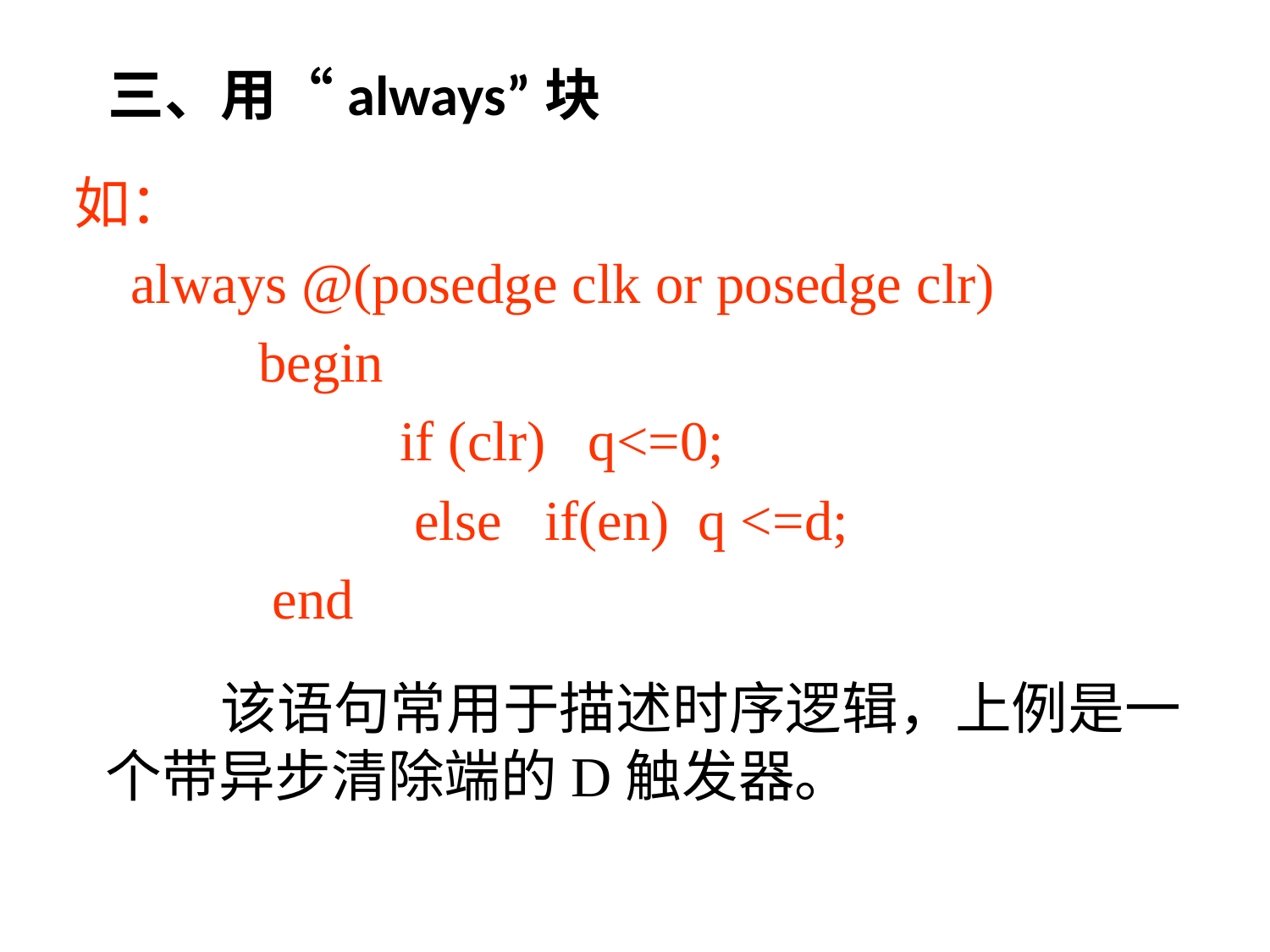

三、用“always”块
如：
    always @(posedge clk or posedge clr)
             begin
                       if (clr)   q<=0;
                        else   if(en)  q <=d;
              end
        该语句常用于描述时序逻辑，上例是一个带异步清除端的D触发器。